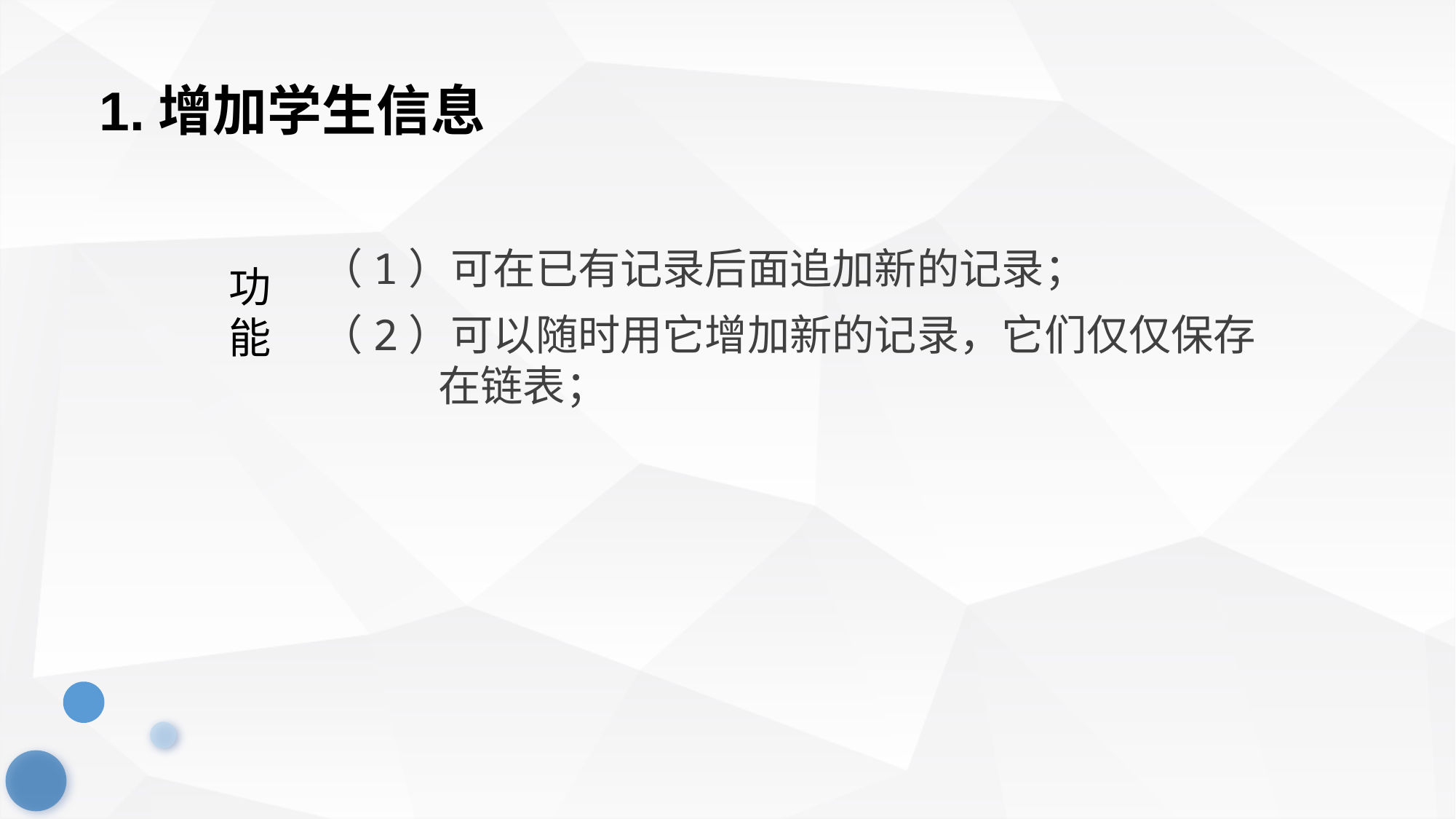

1.增加学生信息
（1）可在已有记录后面追加新的记录；
（2）可以随时用它增加新的记录，它们仅仅保存在链表；

功能